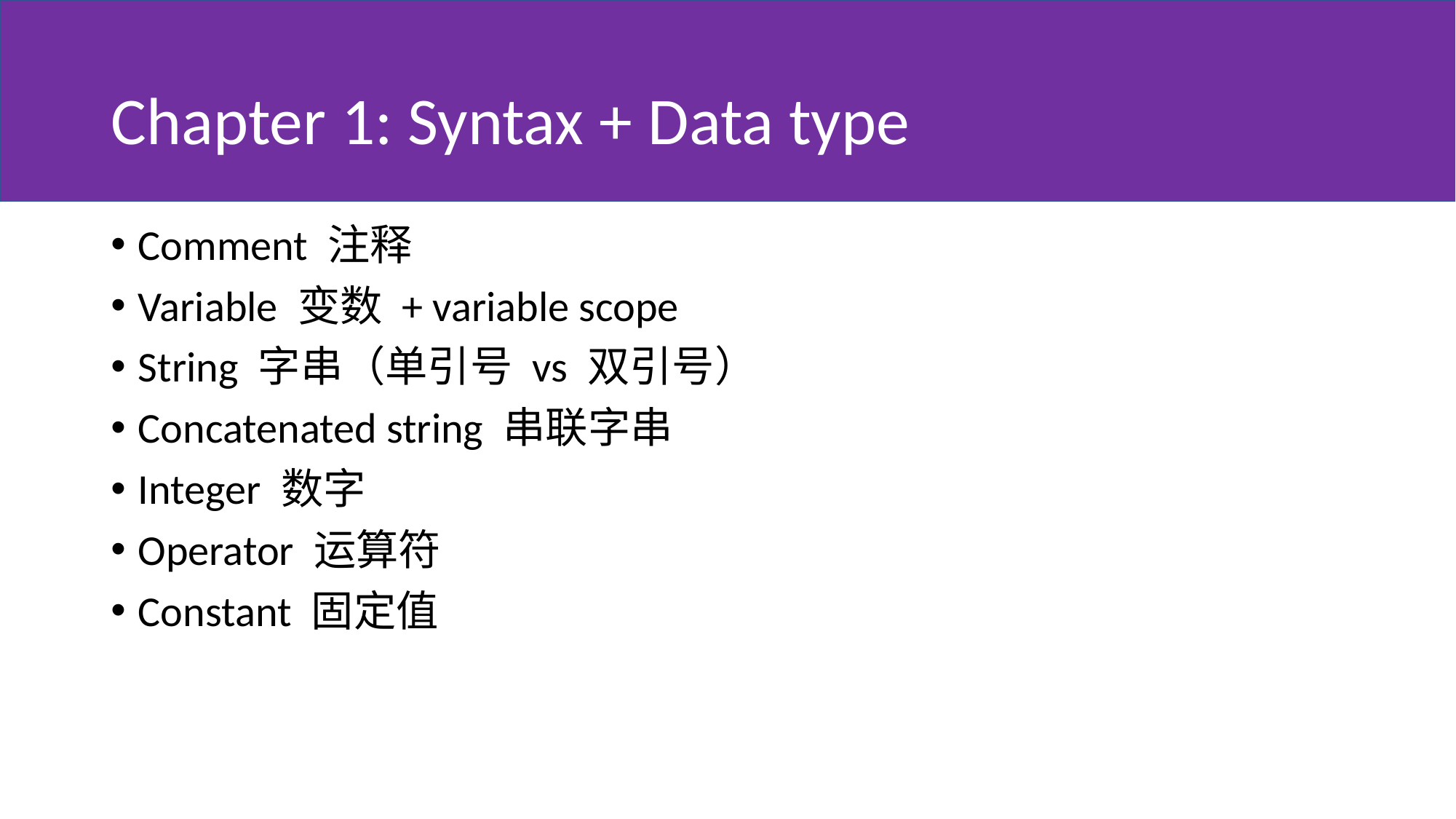

# Chapter 1: Syntax + Data type
Comment 注释
Variable 变数 + variable scope
String 字串（单引号 vs 双引号）
Concatenated string 串联字串
Integer 数字
Operator 运算符
Constant 固定值